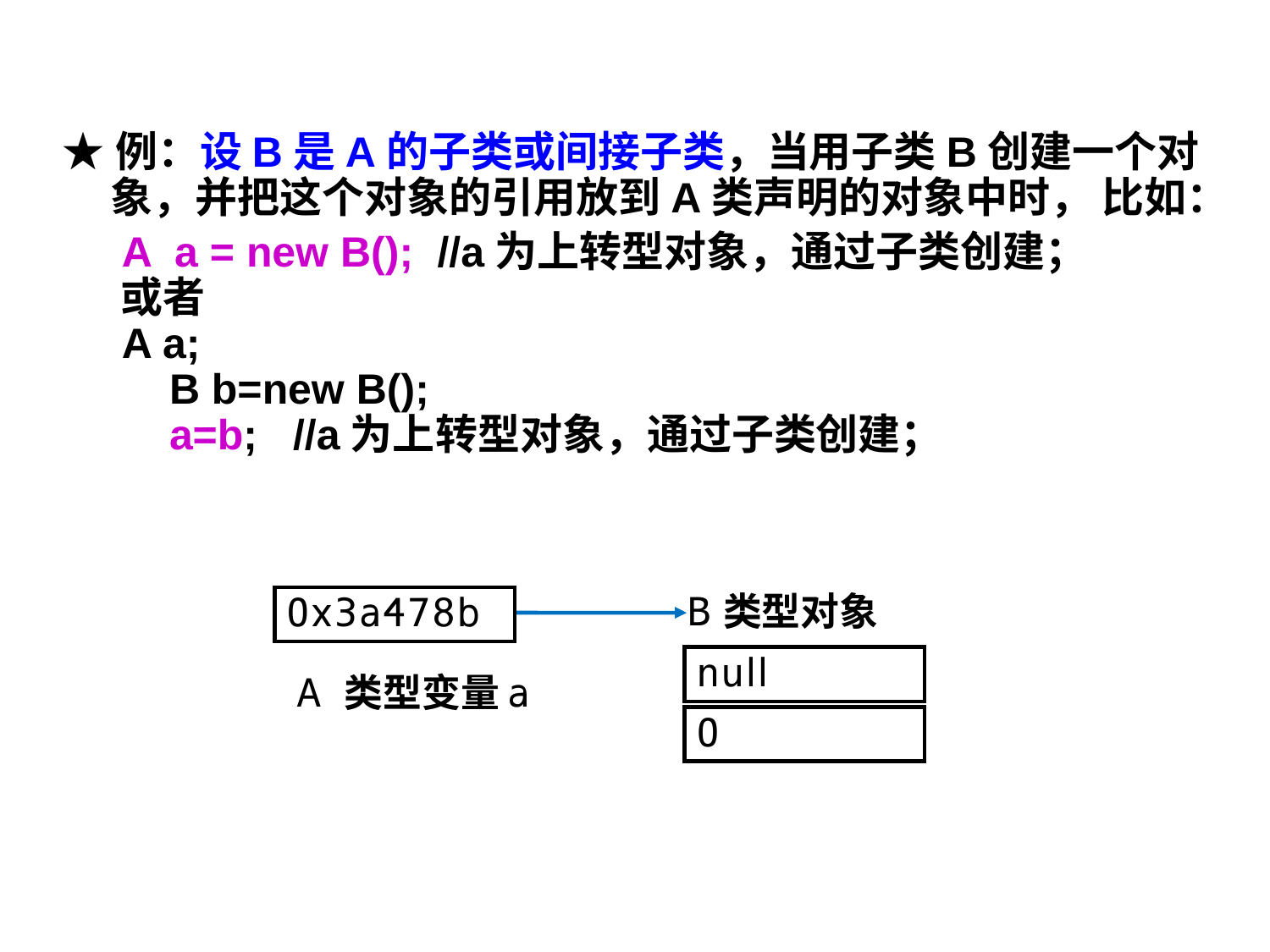

★例：设B是A的子类或间接子类，当用子类B创建一个对象，并把这个对象的引用放到A类声明的对象中时， 比如：
     A  a = new B();  //a为上转型对象，通过子类创建；
     或者
     A a;
         B b=new B();
         a=b;   //a为上转型对象，通过子类创建；

B类型对象
0x3a478b
null
A 类型变量a
0